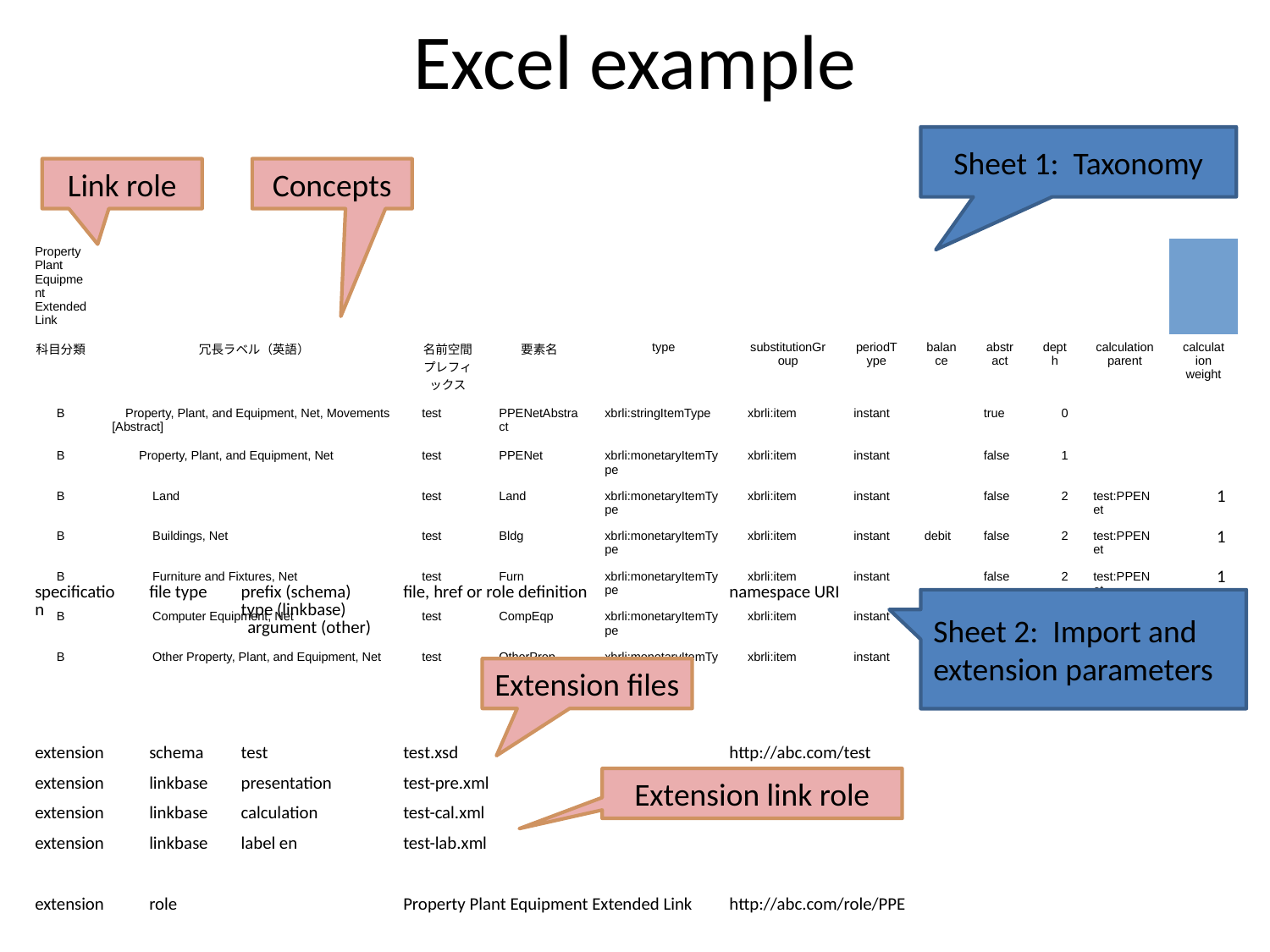

Excel example
Sheet 1:  Taxonomy
Link role
Concepts

| Property Plant Equipment Extended Link |  |  |  |  |  |  |  |  |  |  |
| --- | --- | --- | --- | --- | --- | --- | --- | --- | --- | --- |
| 科目分類 | 冗長ラベル（英語） | 名前空間プレフィックス | 要素名 | type | substitutionGroup | periodType | balance | abstract | depth | calculation parent | calculation weight |
| B | Property, Plant, and Equipment, Net, Movements [Abstract] | test | PPENetAbstract | xbrli:stringItemType | xbrli:item | instant |  | true | 0 |  |  |
| B | Property, Plant, and Equipment, Net | test | PPENet | xbrli:monetaryItemType | xbrli:item | instant |  | false | 1 |  |  |
| B | Land | test | Land | xbrli:monetaryItemType | xbrli:item | instant |  | false | 2 | test:PPENet | 1 |
| B | Buildings, Net | test | Bldg | xbrli:monetaryItemType | xbrli:item | instant | debit | false | 2 | test:PPENet | 1 |
| B | Furniture and Fixtures, Net | test | Furn | xbrli:monetaryItemType | xbrli:item | instant |  | false | 2 | test:PPENet | 1 |
| B | Computer Equipment, Net | test | CompEqp | xbrli:monetaryItemType | xbrli:item | instant | debit | false | 2 | test:PPENet | 1 |
| B | Other Property, Plant, and Equipment, Net | test | OtherProp | xbrli:monetaryItemType | xbrli:item | instant | debit | false | 2 | test:PPENet | 1 |
| specification | file type | prefix (schema) type (linkbase) argument (other) | file, href or role definition | namespace URI |
| --- | --- | --- | --- | --- |
|  |  |  |  |  |
|  |  |  |  |  |
|  |  |  |  |  |
| extension | schema | test | test.xsd | http://abc.com/test |
| extension | linkbase | presentation | test-pre.xml |  |
| extension | linkbase | calculation | test-cal.xml |  |
| extension | linkbase | label en | test-lab.xml |  |
|  |  |  |  |  |
| extension | role |  | Property Plant Equipment Extended Link | http://abc.com/role/PPE |
Sheet 2:  Import and extension parameters
Extension files
Extension link role